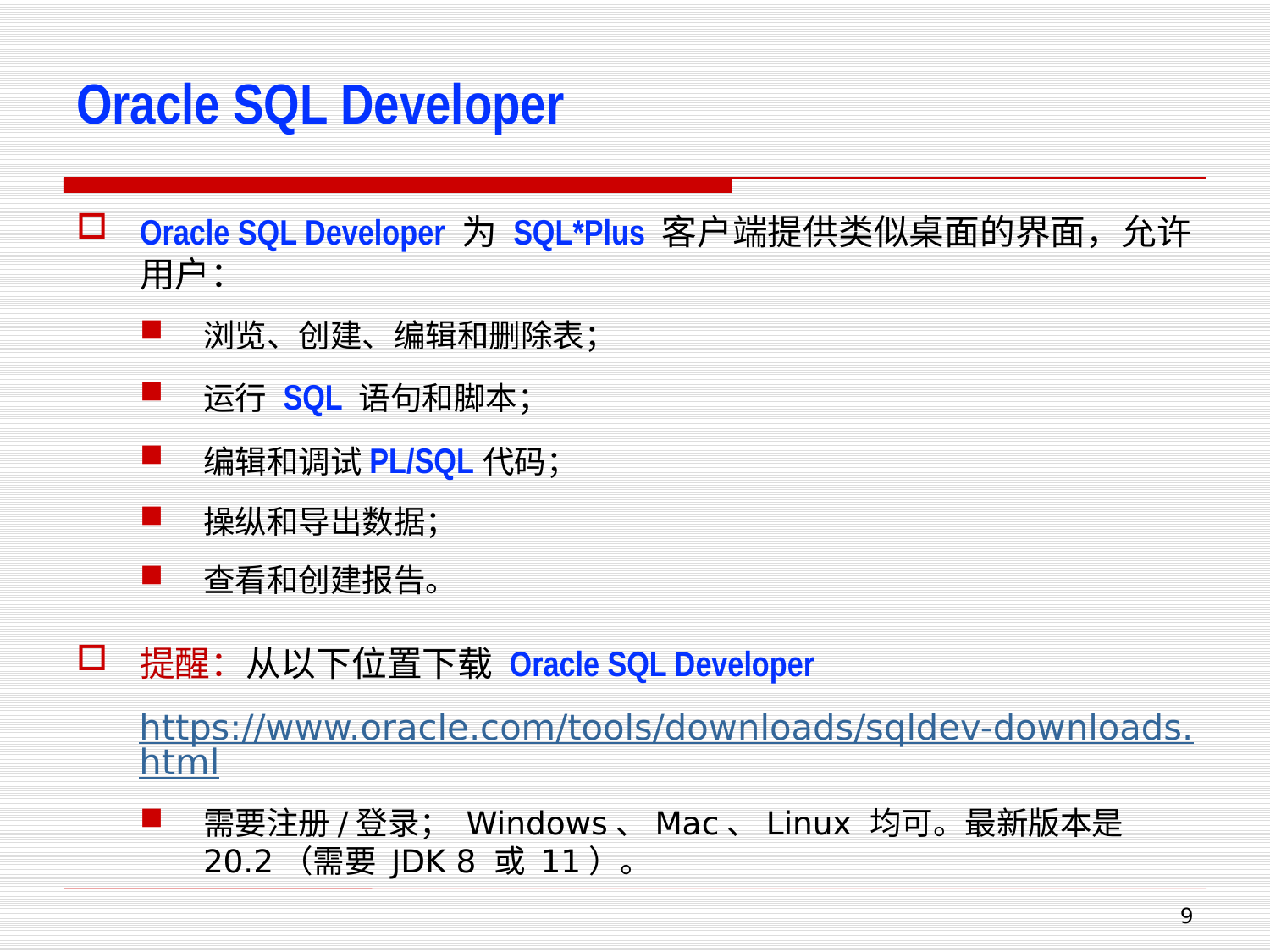

# Oracle SQL Developer
Oracle SQL Developer 为 SQL*Plus 客户端提供类似桌面的界面，允许用户：
浏览、创建、编辑和删除表；
运行 SQL 语句和脚本；
编辑和调试PL/SQL代码；
操纵和导出数据；
查看和创建报告。
提醒：从以下位置下载 Oracle SQL Developer
https://www.oracle.com/tools/downloads/sqldev-downloads.html
需要注册/登录； Windows、Mac、Linux 均可。最新版本是 20.2（需要 JDK 8 或 11）。
9